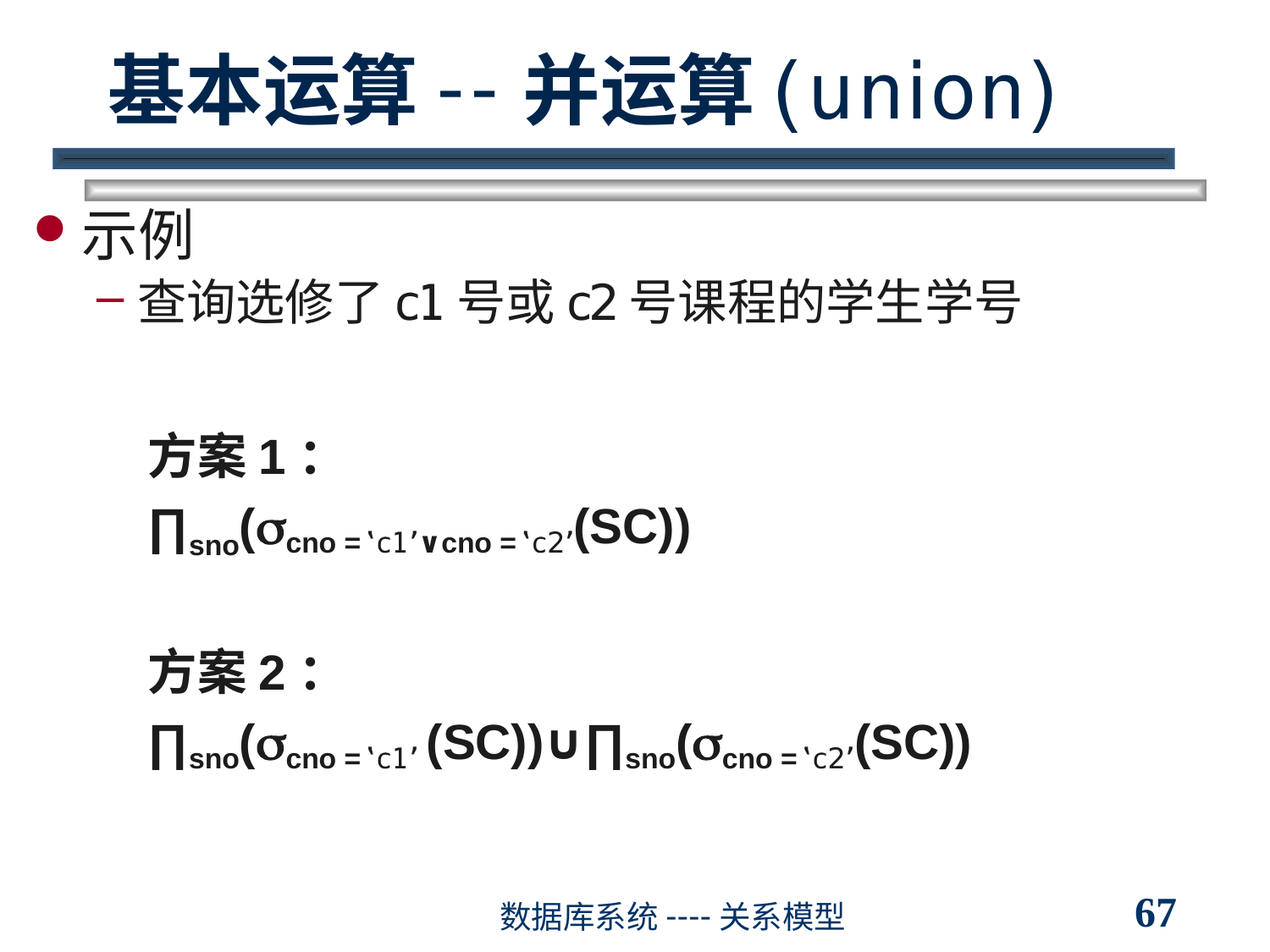

# 基本运算--并运算(union)
示例
查询选修了c1号或c2号课程的学生学号

方案1：
∏sno(σcno = ‘c1’∨cno = ‘c2’(SC))

方案2：
∏sno(σcno = ‘c1’ (SC))∪∏sno(σcno = ‘c2’(SC))

67
数据库系统----关系模型